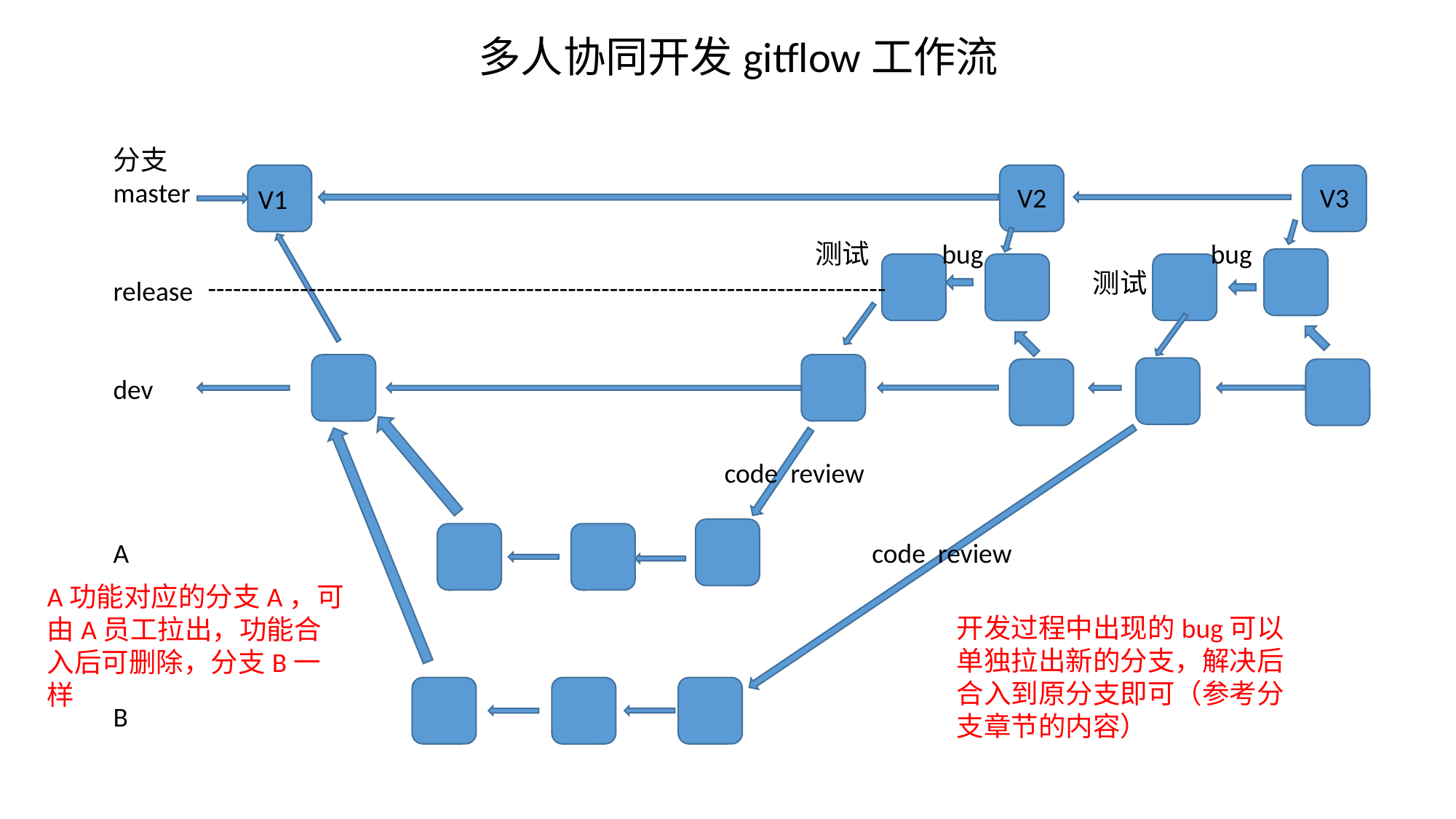

# 多人协同开发gitflow工作流
分支
master

release

dev

A

B

V2
V3
V1

测试
bug
bug

测试
---------------------------------------------------------------------------------

code  review

code  review

A功能对应的分支A，可由A员工拉出，功能合入后可删除，分支B一样
开发过程中出现的bug可以单独拉出新的分支，解决后合入到原分支即可（参考分支章节的内容）

V1